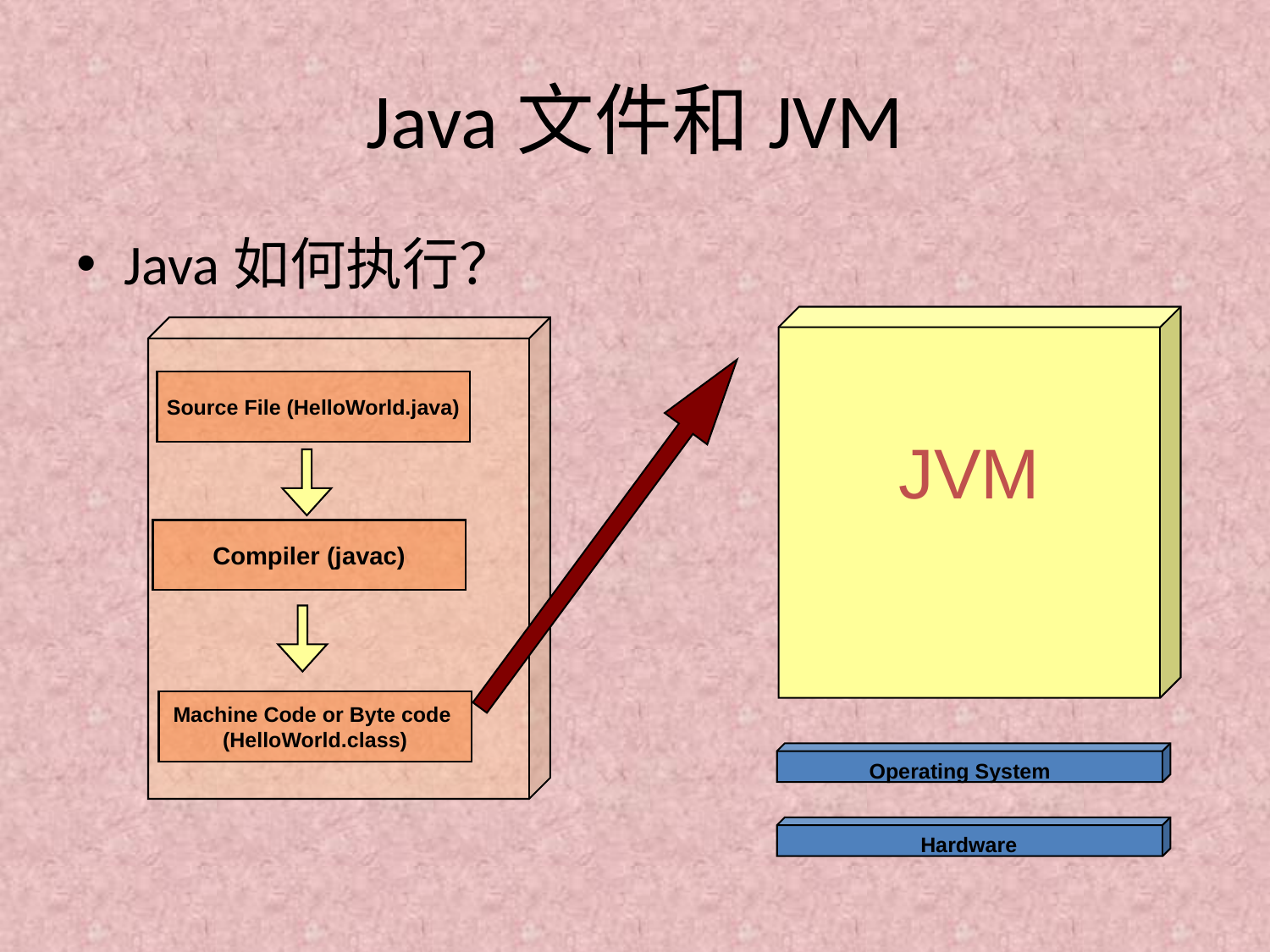

# Java文件和JVM
Java如何执行？

JVM

Source File (HelloWorld.java)

Compiler (javac)

Machine Code or Byte code
(HelloWorld.class)

Operating System

Hardware